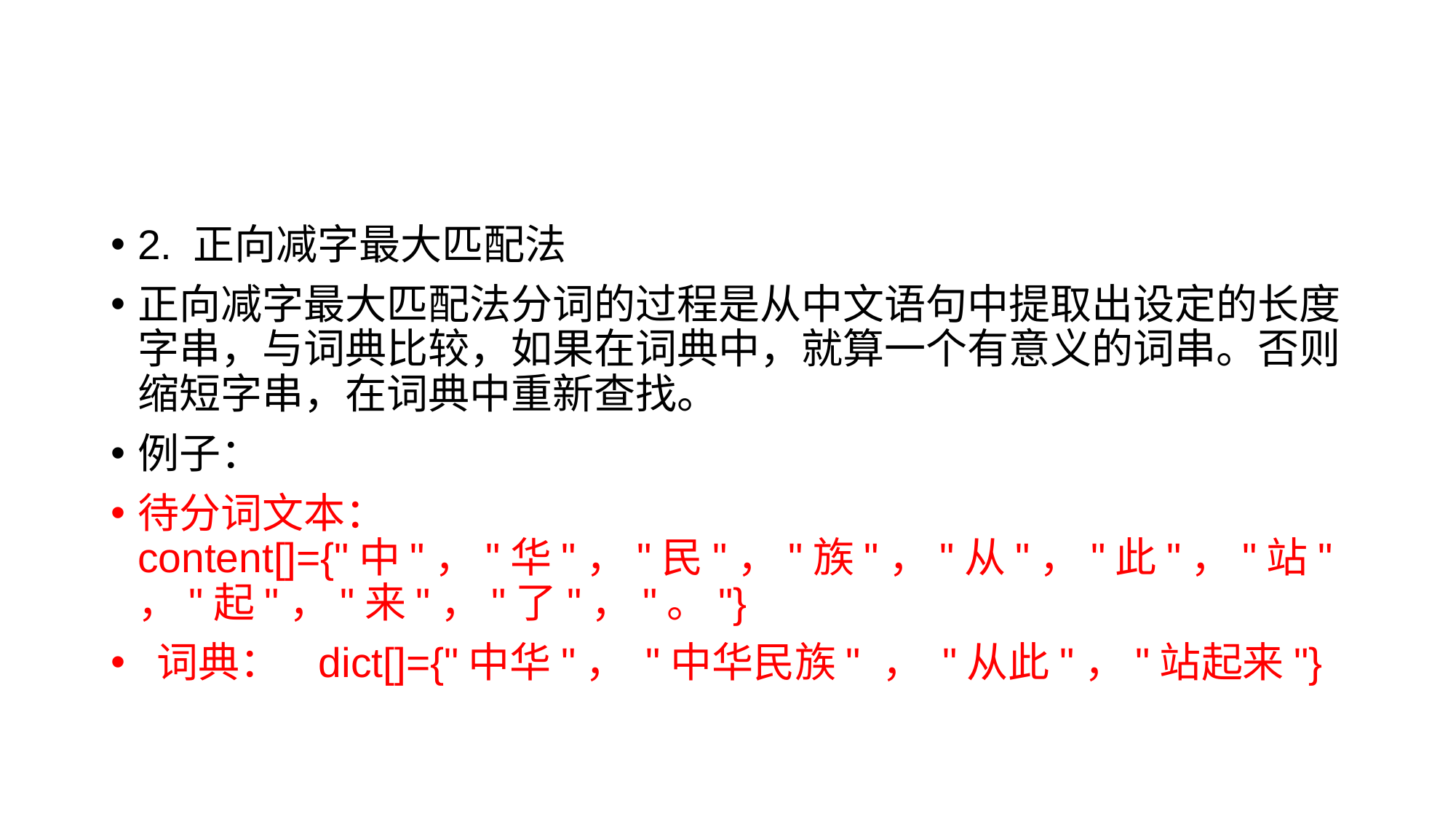

#
2. 正向减字最大匹配法
正向减字最大匹配法分词的过程是从中文语句中提取出设定的长度字串，与词典比较，如果在词典中，就算一个有意义的词串。否则缩短字串，在词典中重新查找。
例子：
待分词文本：   content[]={"中"，"华"，"民"，"族"，"从"，"此"，"站"，"起"，"来"，"了"，"。"}
 词典：   dict[]={"中华"， "中华民族" ， "从此"，"站起来"}